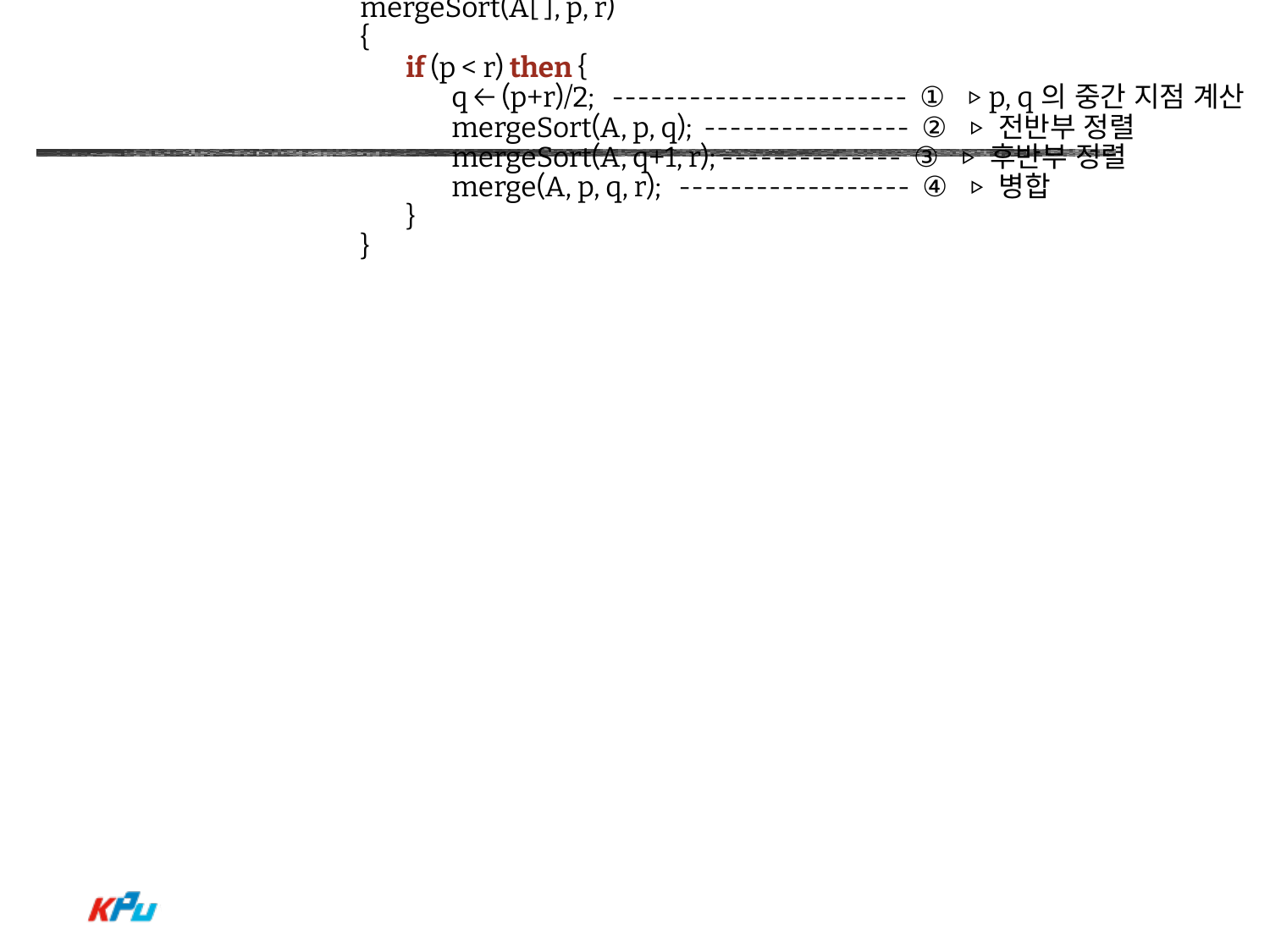

mergeSort(A[ ], p, r)
{
        if (p < r) then {
                q ← (p+r)/2;   -----------------------  ①   ▷ p, q의 중간 지점 계산
                mergeSort(A, p, q);  ----------------  ②   ▷ 전반부 정렬
                mergeSort(A, q+1, r); --------------  ③   ▷ 후반부 정렬
                merge(A, p, q, r);   ------------------  ④   ▷ 병합
        }
}